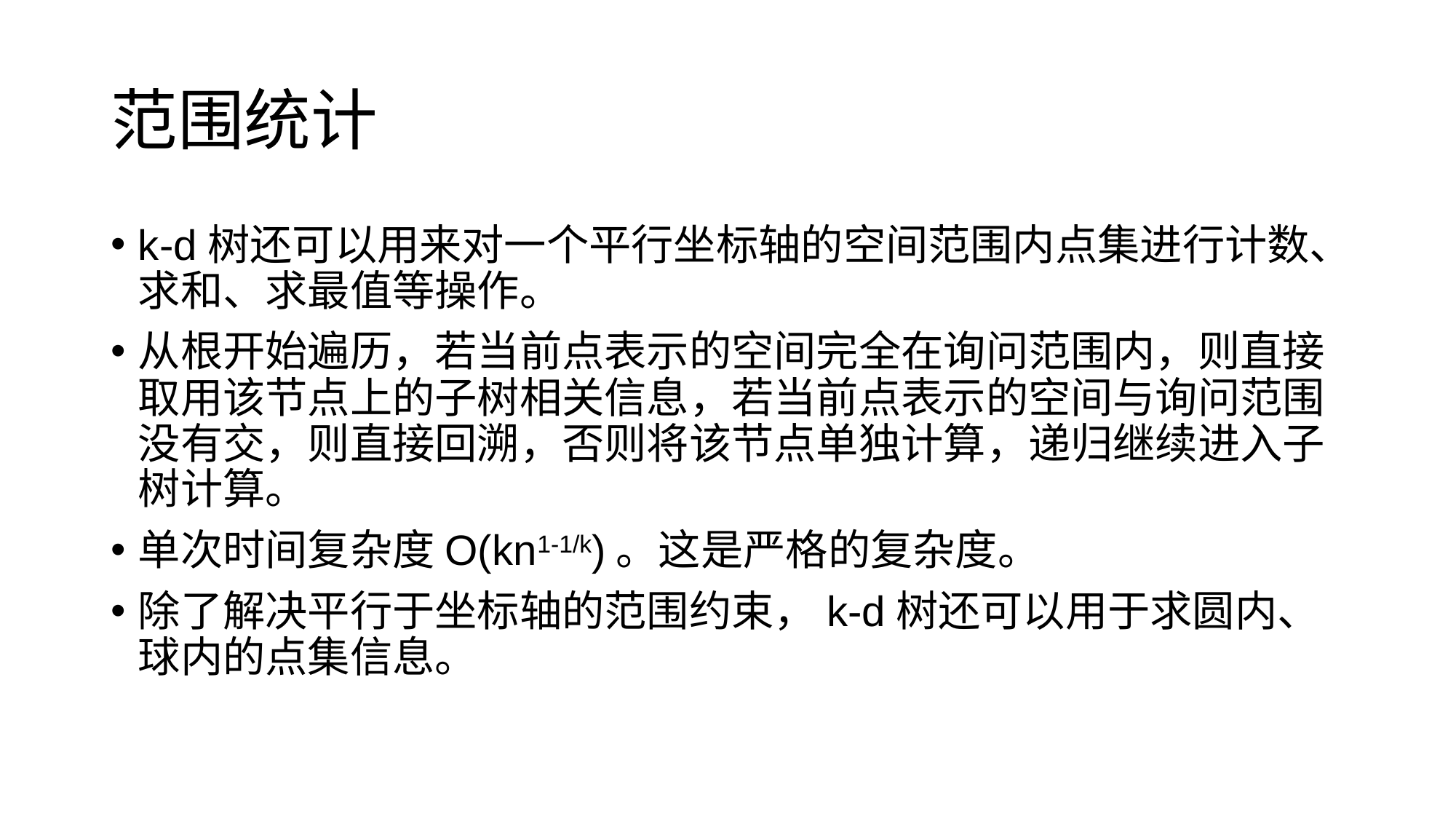

# 范围统计
k-d树还可以用来对一个平行坐标轴的空间范围内点集进行计数、求和、求最值等操作。
从根开始遍历，若当前点表示的空间完全在询问范围内，则直接取用该节点上的子树相关信息，若当前点表示的空间与询问范围没有交，则直接回溯，否则将该节点单独计算，递归继续进入子树计算。
单次时间复杂度O(kn1-1/k)。这是严格的复杂度。
除了解决平行于坐标轴的范围约束，k-d树还可以用于求圆内、球内的点集信息。